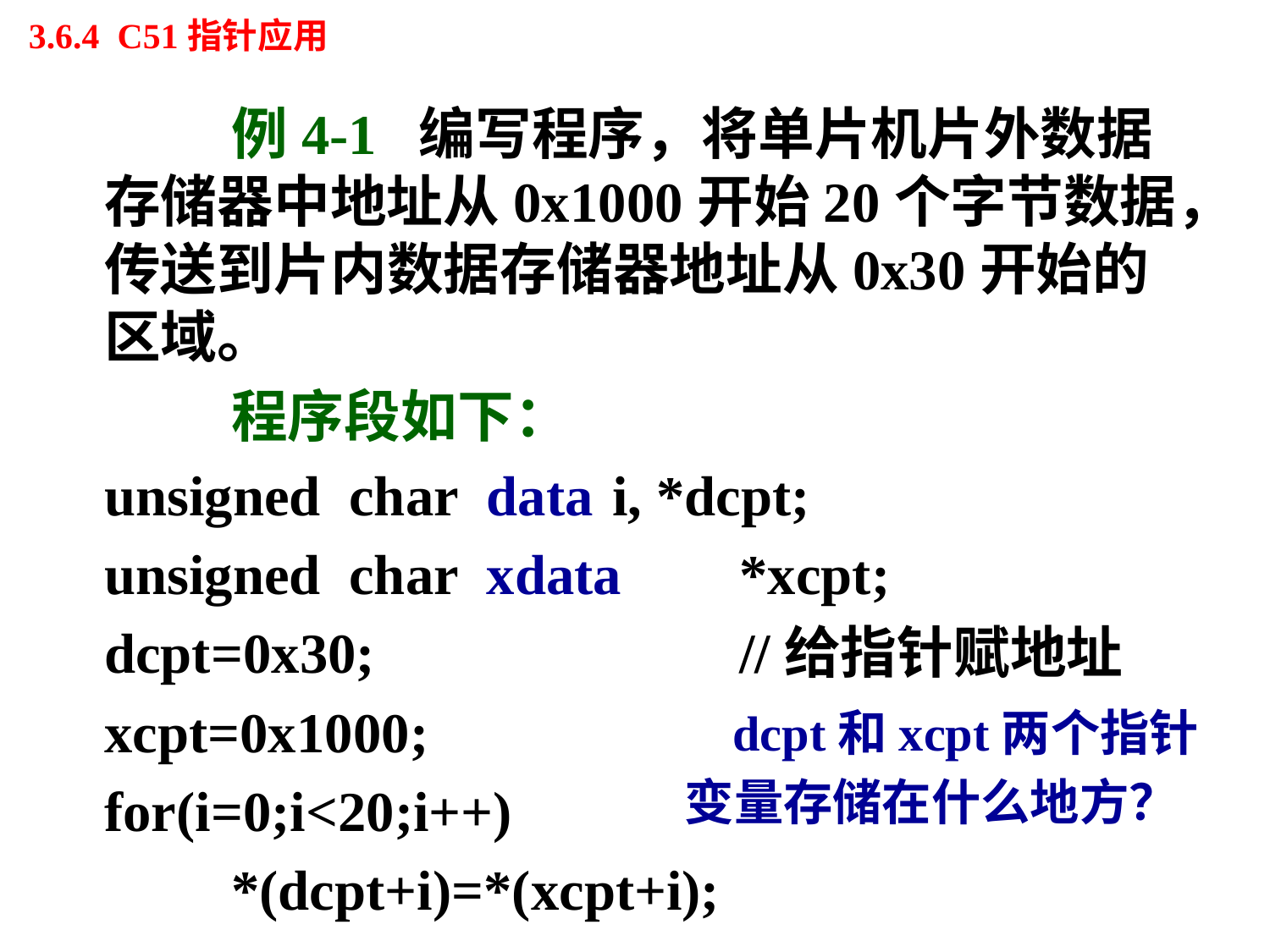

# 3.6.4  C51指针应用
		例4-1  编写程序，将单片机片外数据存储器中地址从0x1000开始20个字节数据，传送到片内数据存储器地址从0x30开始的区域。
		程序段如下：
	unsigned  char  data 	i, *dcpt;
	unsigned  char  xdata	*xcpt;
	dcpt=0x30;			//给指针赋地址
	xcpt=0x1000;
	for(i=0;i<20;i++)
		*(dcpt+i)=*(xcpt+i);
	dcpt和xcpt两个指针
变量存储在什么地方？